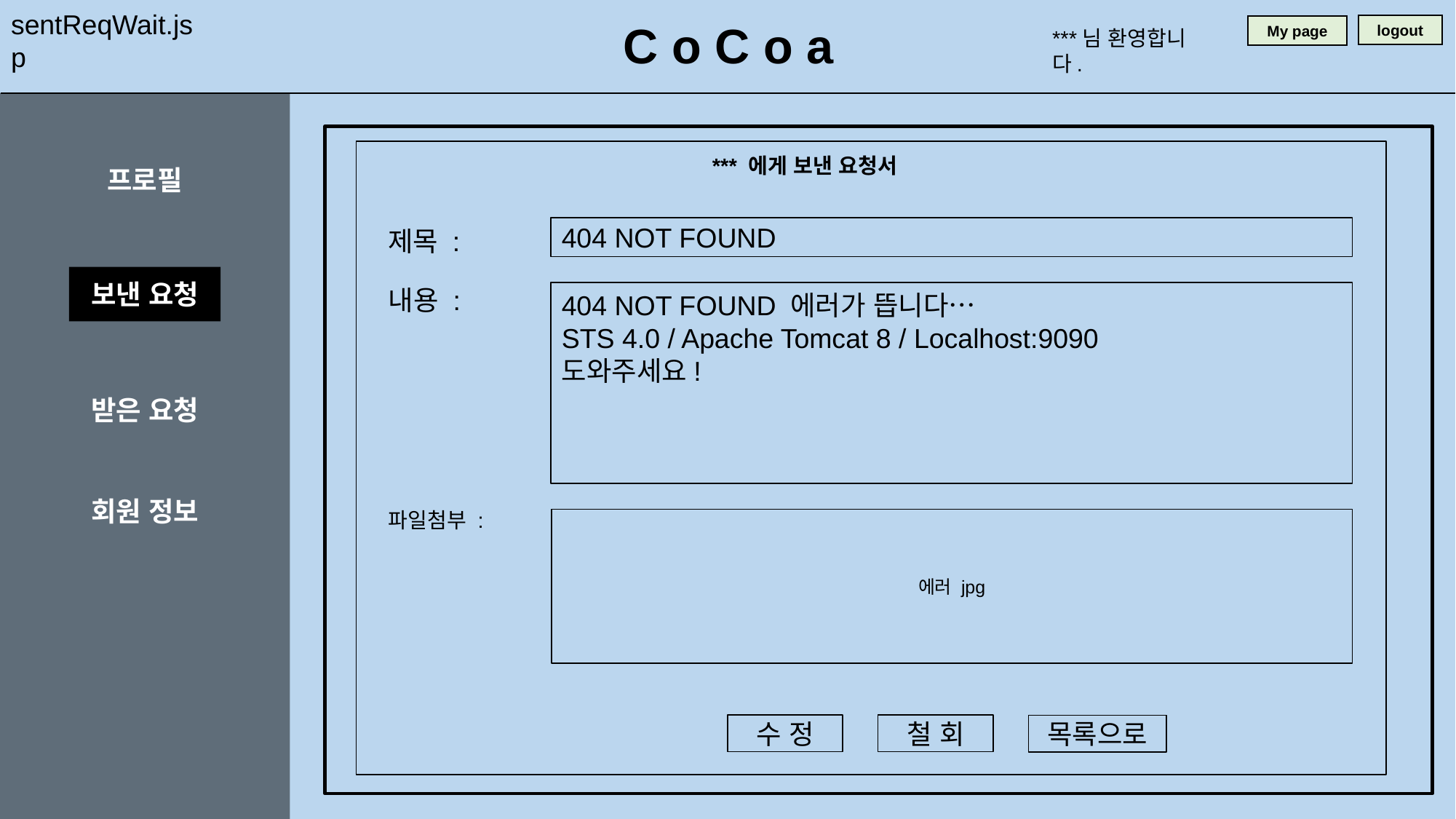

sentReqWait.jsp
C o C o a
logout
My page
***님 환영합니다.

*** 에게 보낸 요청서
프로필
404 NOT FOUND
제목 :
보낸 요청
내용 :
404 NOT FOUND 에러가 뜹니다…
STS 4.0 / Apache Tomcat 8 / Localhost:9090
도와주세요!
받은 요청
회원 정보
파일첨부 :
에러 jpg
수 정
철 회
목록으로